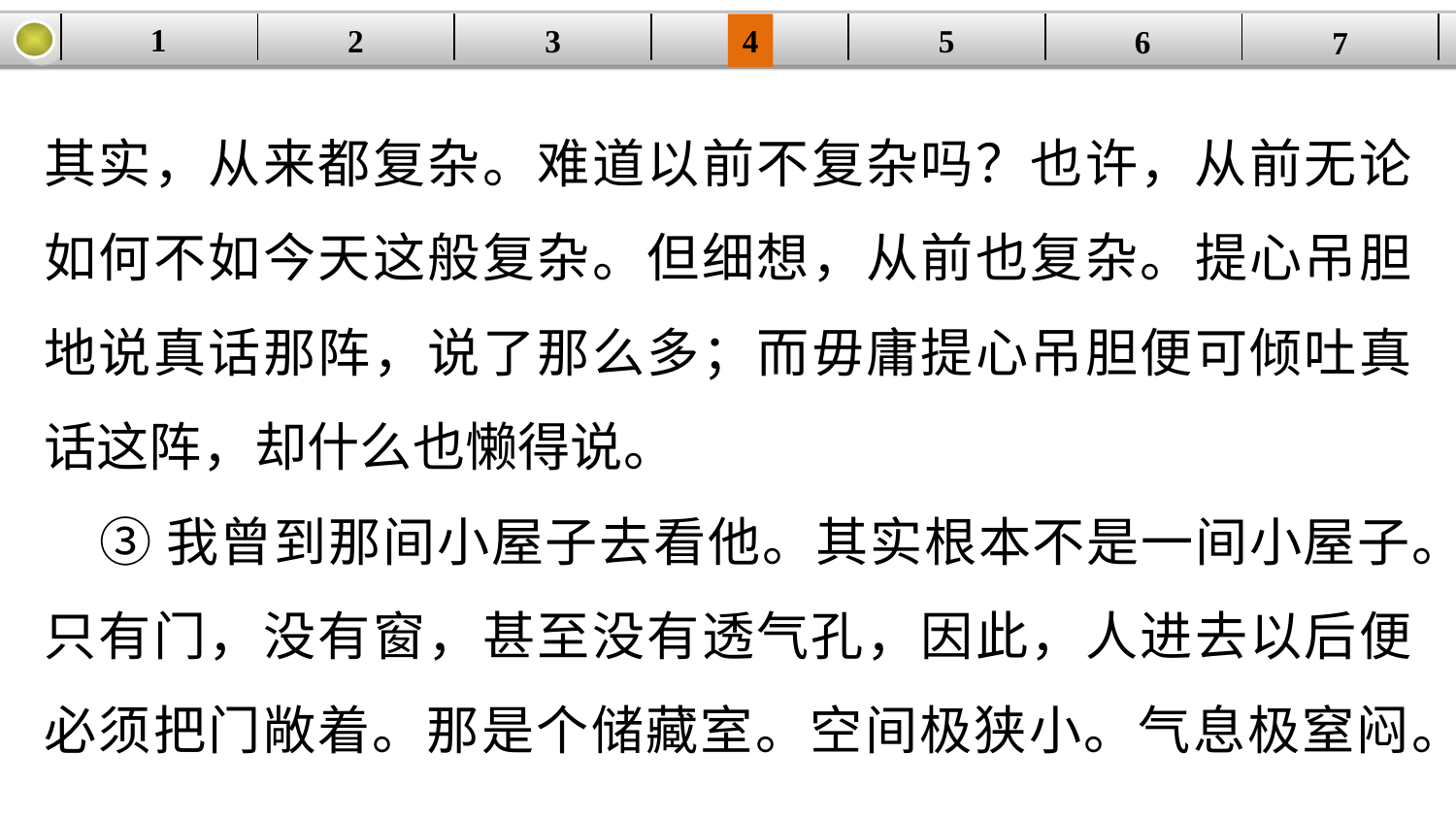

1
5
3
2
|  |  |  |  |  |  |  |
| --- | --- | --- | --- | --- | --- | --- |
4
6
7

其实，从来都复杂。难道以前不复杂吗？也许，从前无论如何不如今天这般复杂。但细想，从前也复杂。提心吊胆地说真话那阵，说了那么多；而毋庸提心吊胆便可倾吐真话这阵，却什么也懒得说。
    ③我曾到那间小屋子去看他。其实根本不是一间小屋子。只有门，没有窗，甚至没有透气孔，因此，人进去以后便必须把门敞着。那是个储藏室。空间极狭小。气息极窒闷。